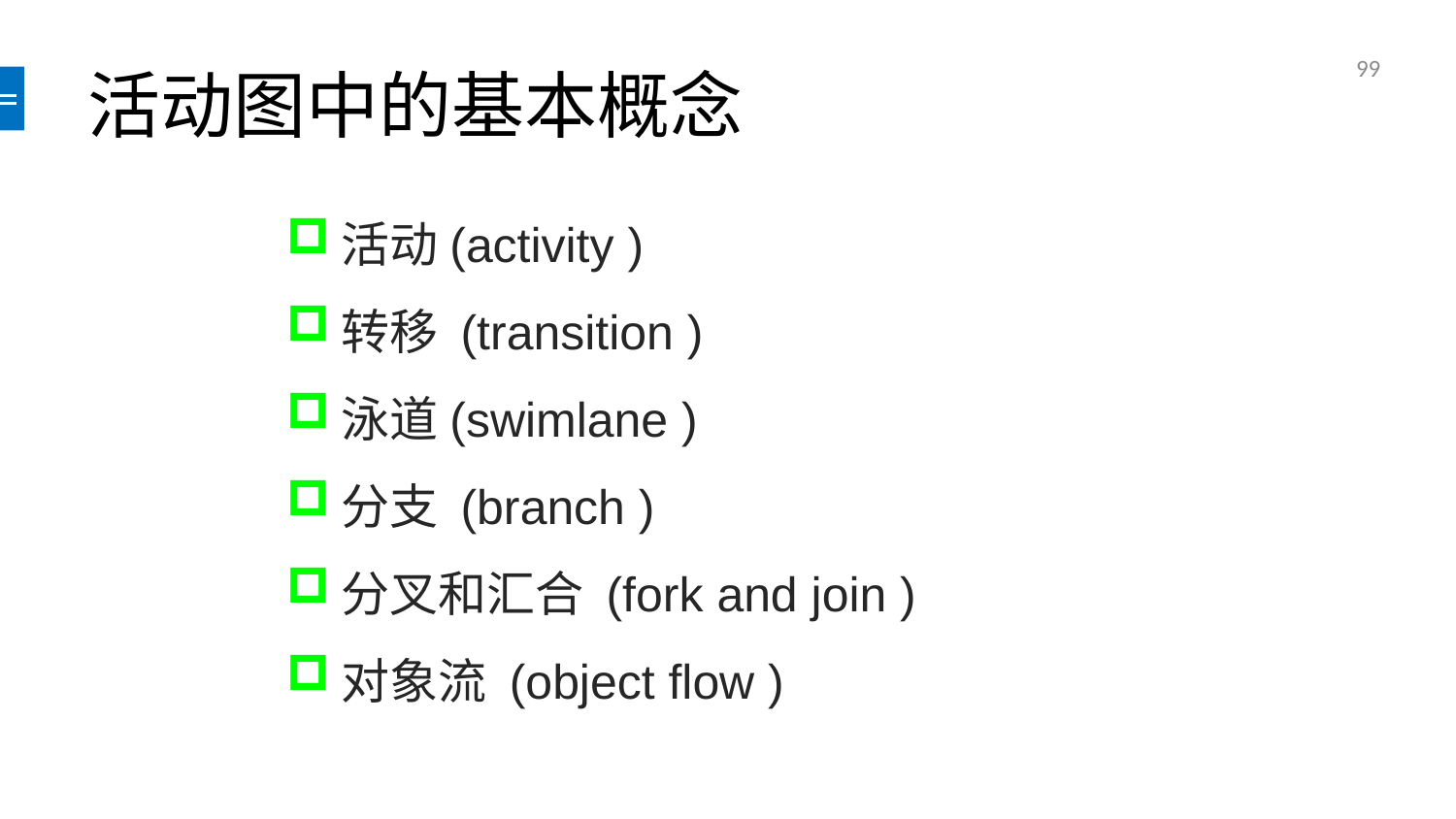

# 活动图中的基本概念
活动(activity )
转移 (transition )
泳道(swimlane )
分支 (branch )
分叉和汇合 (fork and join )
对象流 (object flow )
99